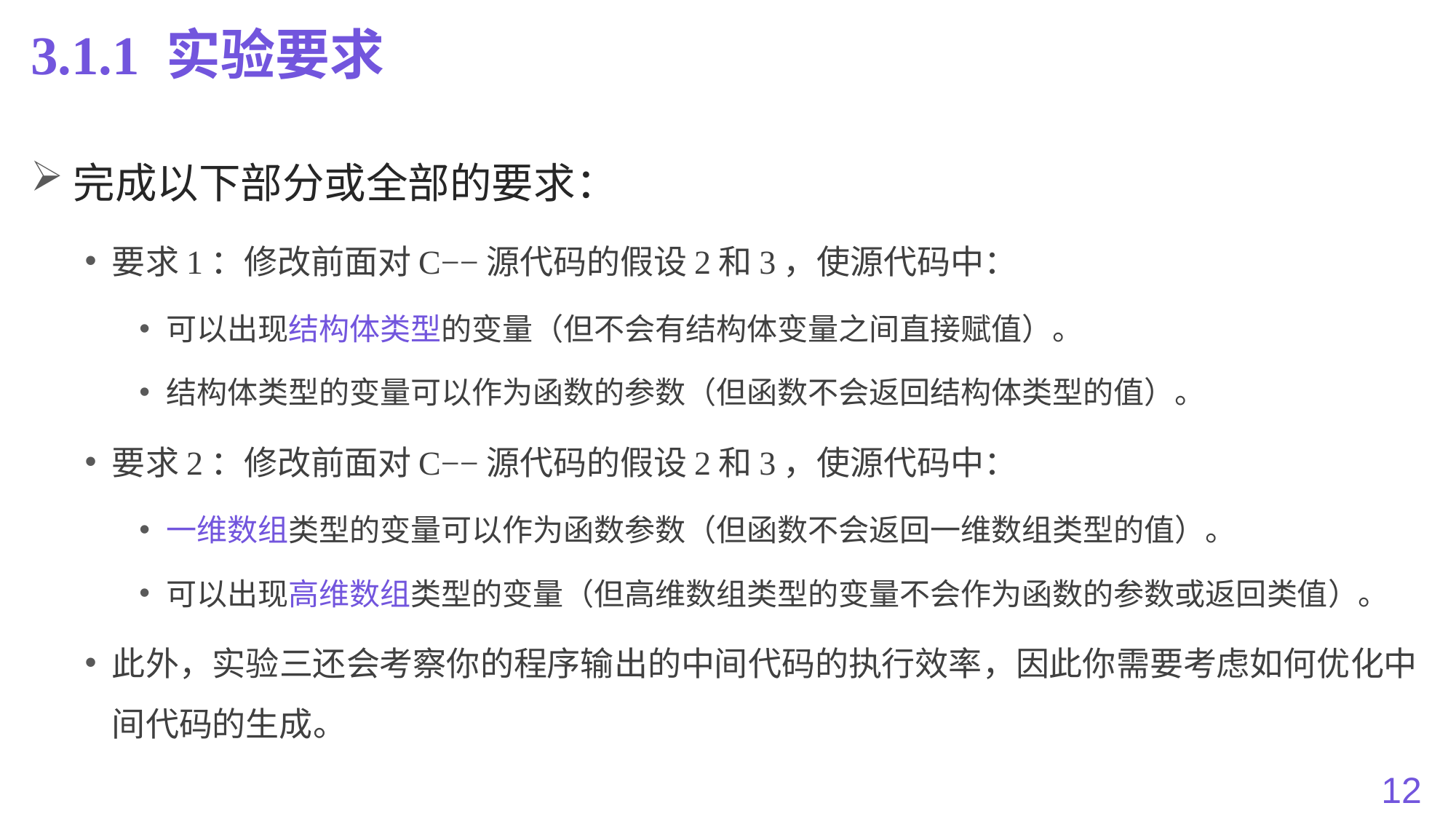

# 3.1.1 实验要求
完成以下部分或全部的要求：
要求1：修改前面对C−−源代码的假设2和3，使源代码中：
可以出现结构体类型的变量（但不会有结构体变量之间直接赋值）。
结构体类型的变量可以作为函数的参数（但函数不会返回结构体类型的值）。
要求2：修改前面对C−−源代码的假设2和3，使源代码中：
一维数组类型的变量可以作为函数参数（但函数不会返回一维数组类型的值）。
可以出现高维数组类型的变量（但高维数组类型的变量不会作为函数的参数或返回类值）。
此外，实验三还会考察你的程序输出的中间代码的执行效率，因此你需要考虑如何优化中间代码的生成。
12